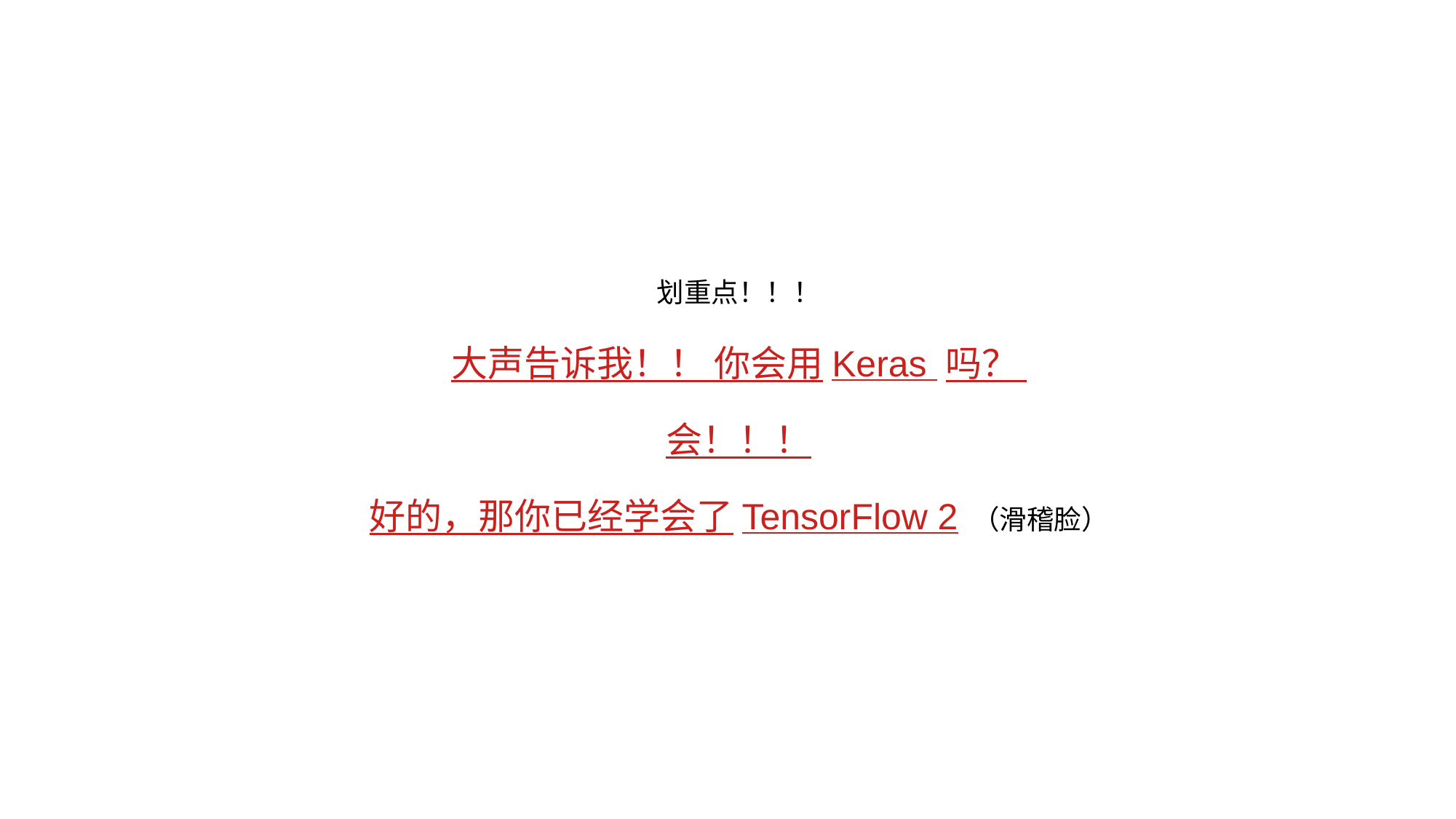

划重点！！！
大声告诉我！！ 你会用Keras 吗？
会！！！
好的，那你已经学会了TensorFlow 2 （滑稽脸）